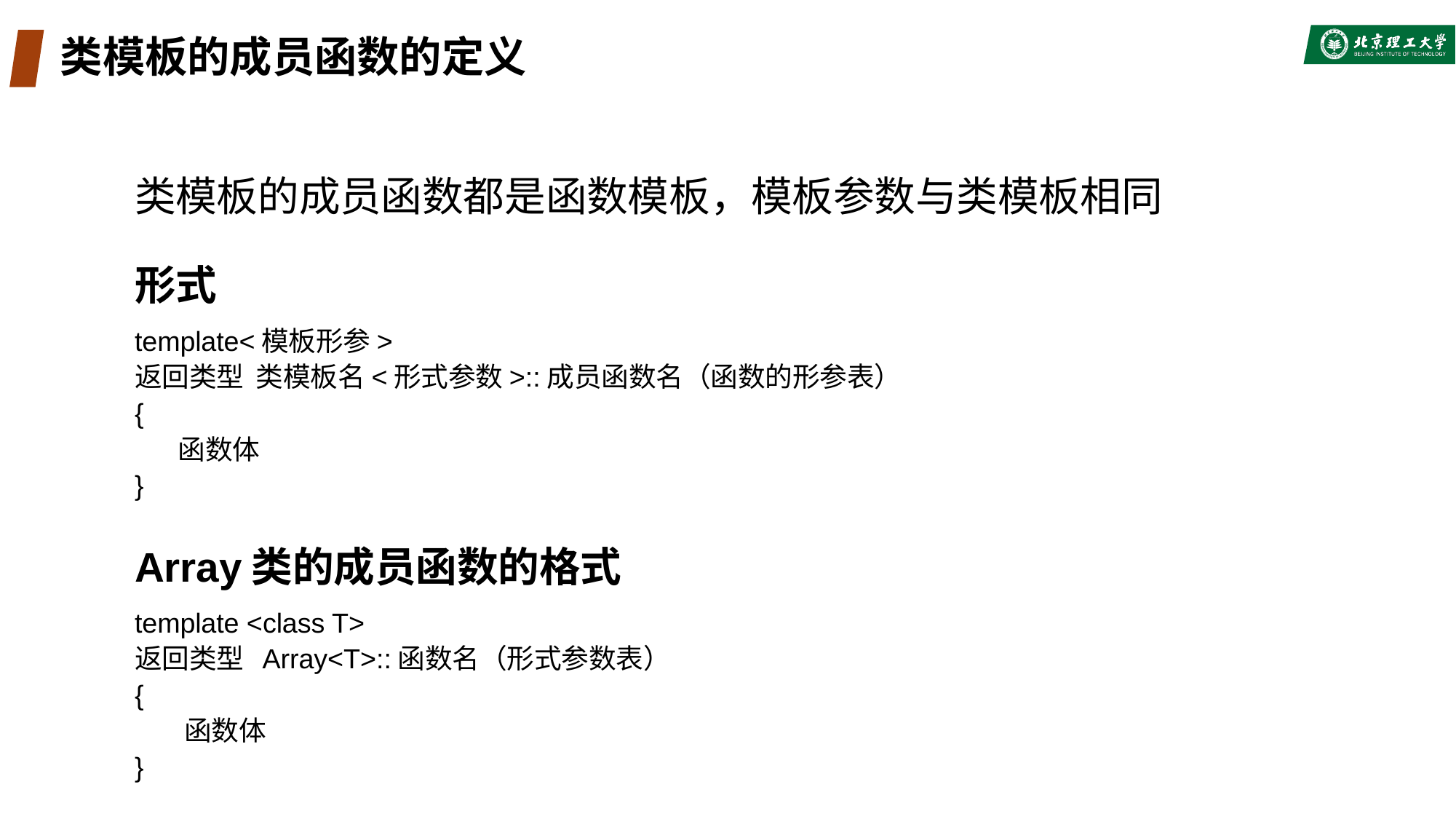

# 类模板的成员函数的定义
类模板的成员函数都是函数模板，模板参数与类模板相同
形式
template<模板形参>
返回类型  类模板名<形式参数>::成员函数名（函数的形参表）
{
      函数体
}
Array类的成员函数的格式
template <class T>
返回类型  Array<T>::函数名（形式参数表）
{
       函数体
}